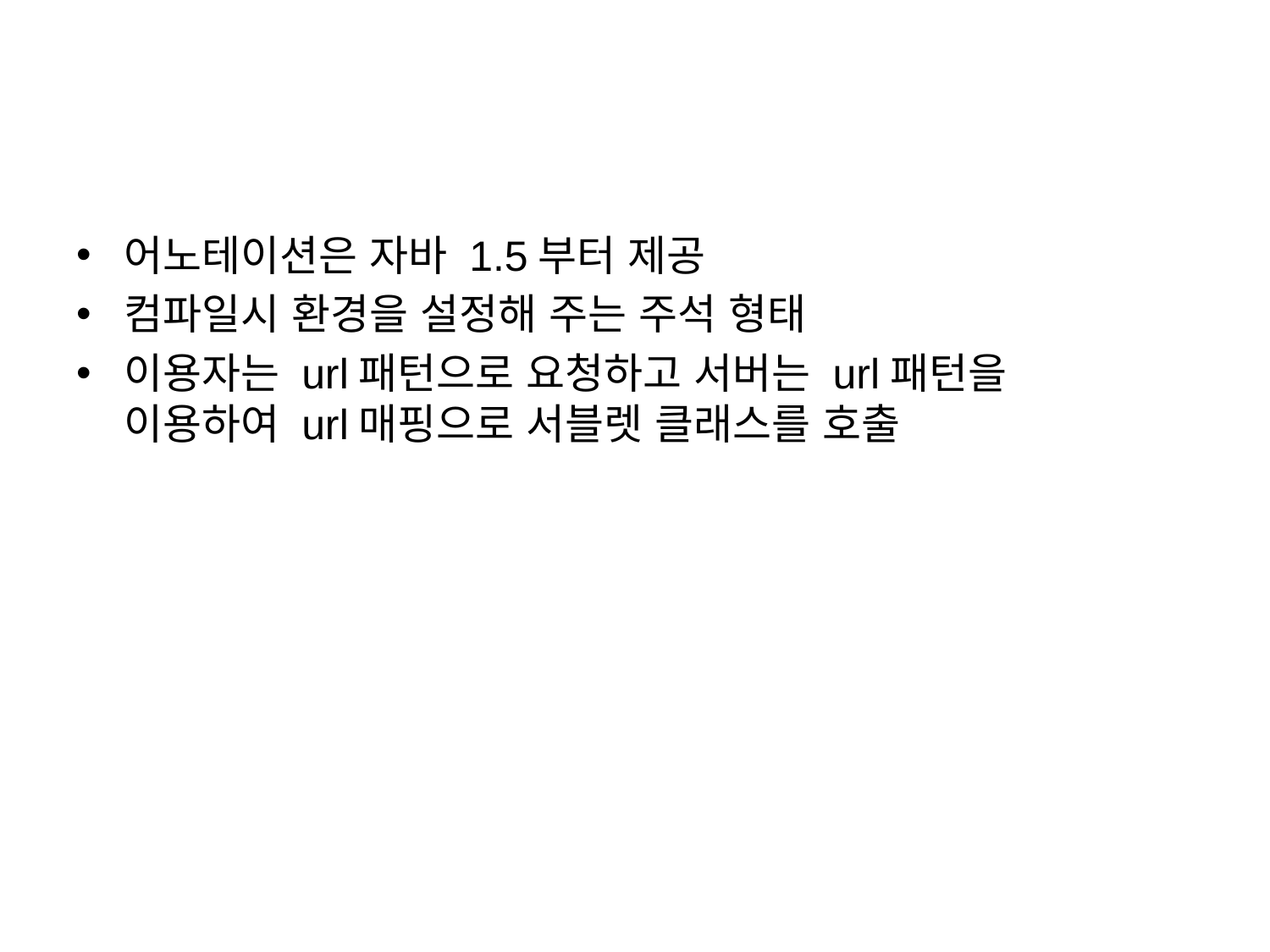

#
어노테이션은 자바 1.5부터 제공
컴파일시 환경을 설정해 주는 주석 형태
이용자는 url패턴으로 요청하고 서버는 url패턴을
이용하여 url매핑으로 서블렛 클래스를 호출